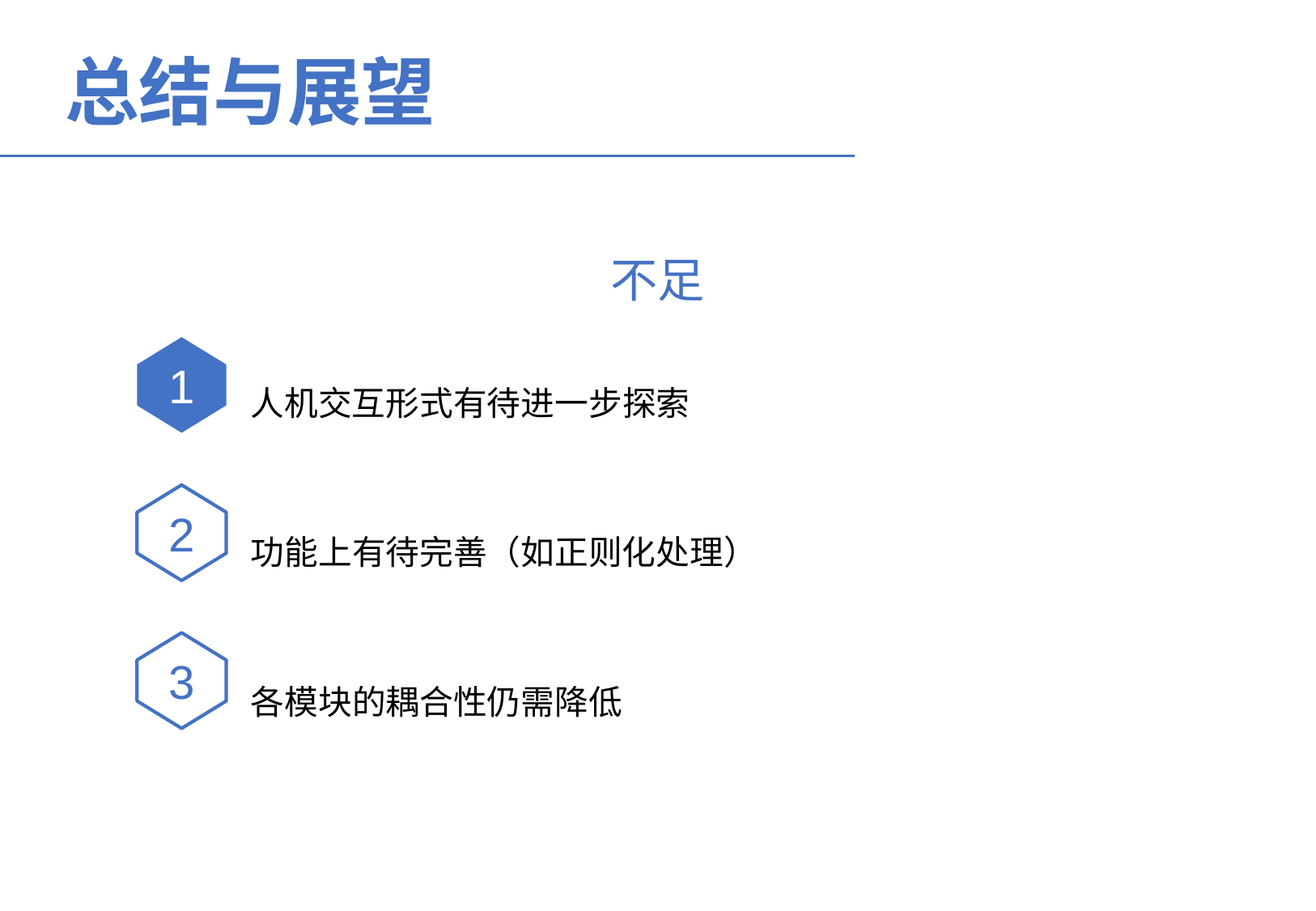

总结与展望
不足
1
人机交互形式有待进一步探索
2
功能上有待完善（如正则化处理）
3
各模块的耦合性仍需降低